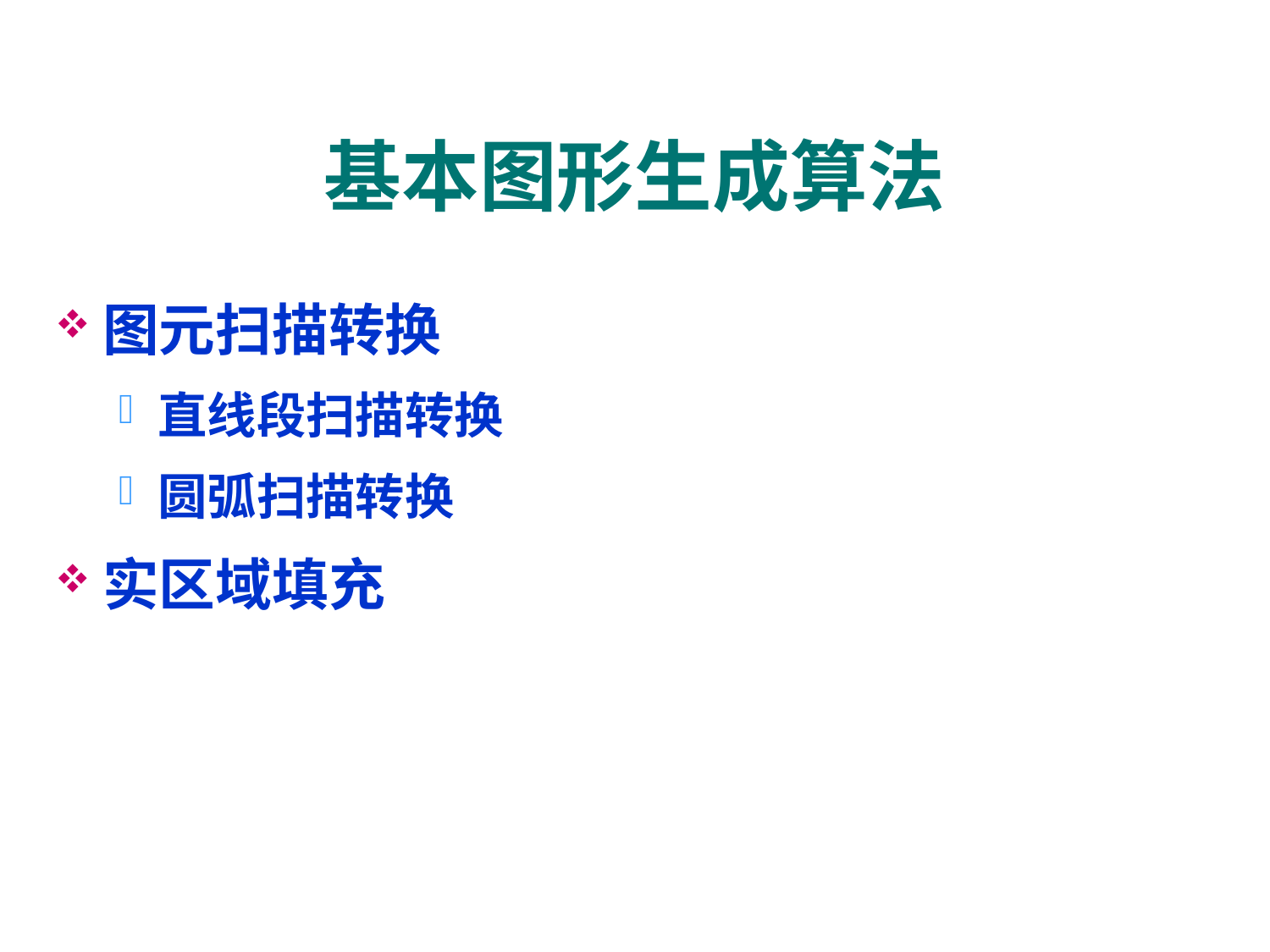

# 基本图形生成算法
图元扫描转换
直线段扫描转换
圆弧扫描转换
实区域填充